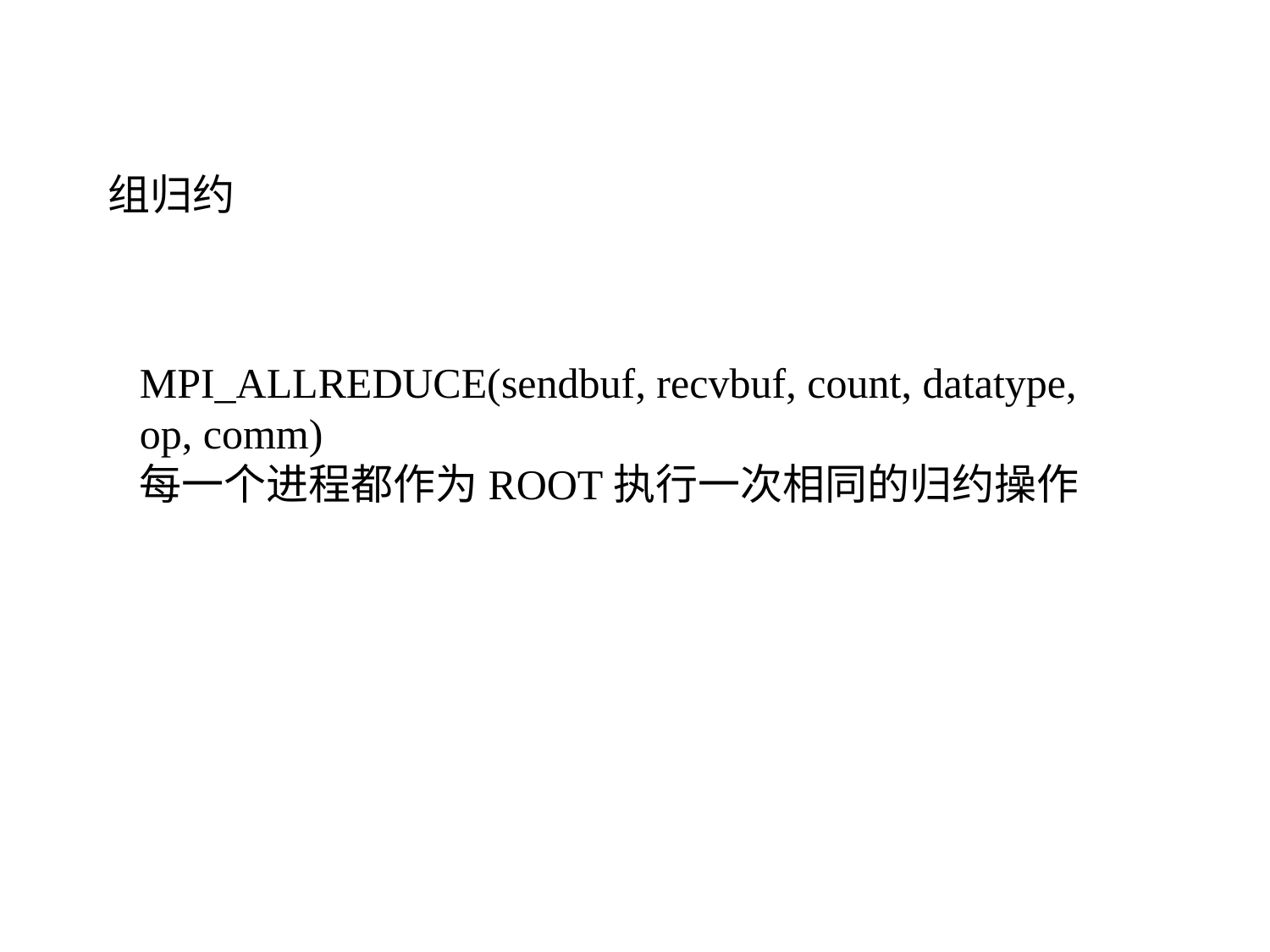

组归约
MPI_ALLREDUCE(sendbuf, recvbuf, count, datatype, op, comm)
每一个进程都作为ROOT执行一次相同的归约操作